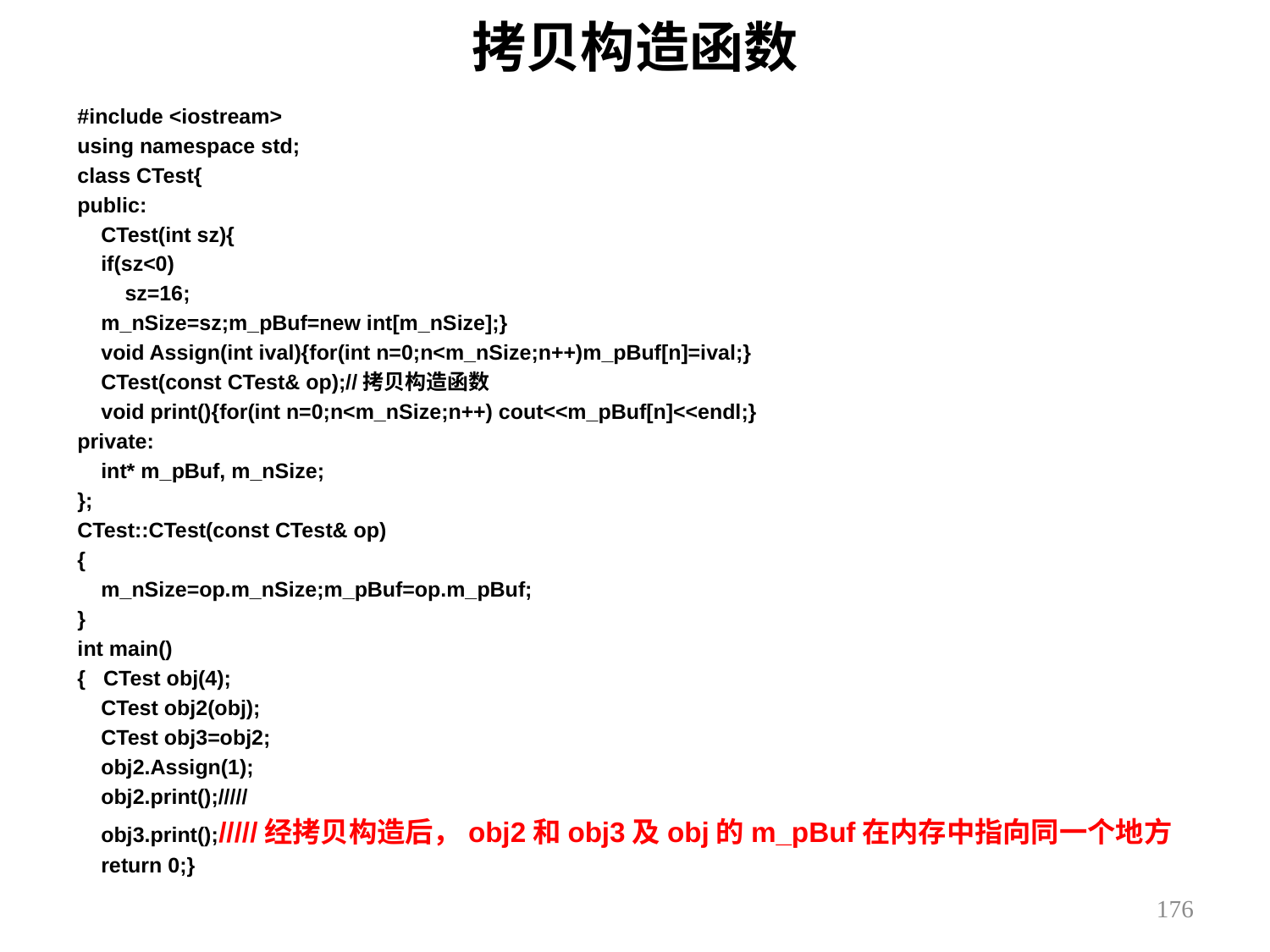

# 拷贝构造函数
#include <iostream>
using namespace std;
class CTest{
public:
    CTest(int sz){
    if(sz<0)
        sz=16;
    m_nSize=sz;m_pBuf=new int[m_nSize];}
    void Assign(int ival){for(int n=0;n<m_nSize;n++)m_pBuf[n]=ival;}
    CTest(const CTest& op);//拷贝构造函数
    void print(){for(int n=0;n<m_nSize;n++) cout<<m_pBuf[n]<<endl;}
private:
    int* m_pBuf, m_nSize;
};
CTest::CTest(const CTest& op)
{
    m_nSize=op.m_nSize;m_pBuf=op.m_pBuf;
}
int main()
{   CTest obj(4);
    CTest obj2(obj);
    CTest obj3=obj2;
    obj2.Assign(1);
    obj2.print();/////
    obj3.print();/////经拷贝构造后，obj2和obj3及obj的m_pBuf在内存中指向同一个地方
    return 0;}
176